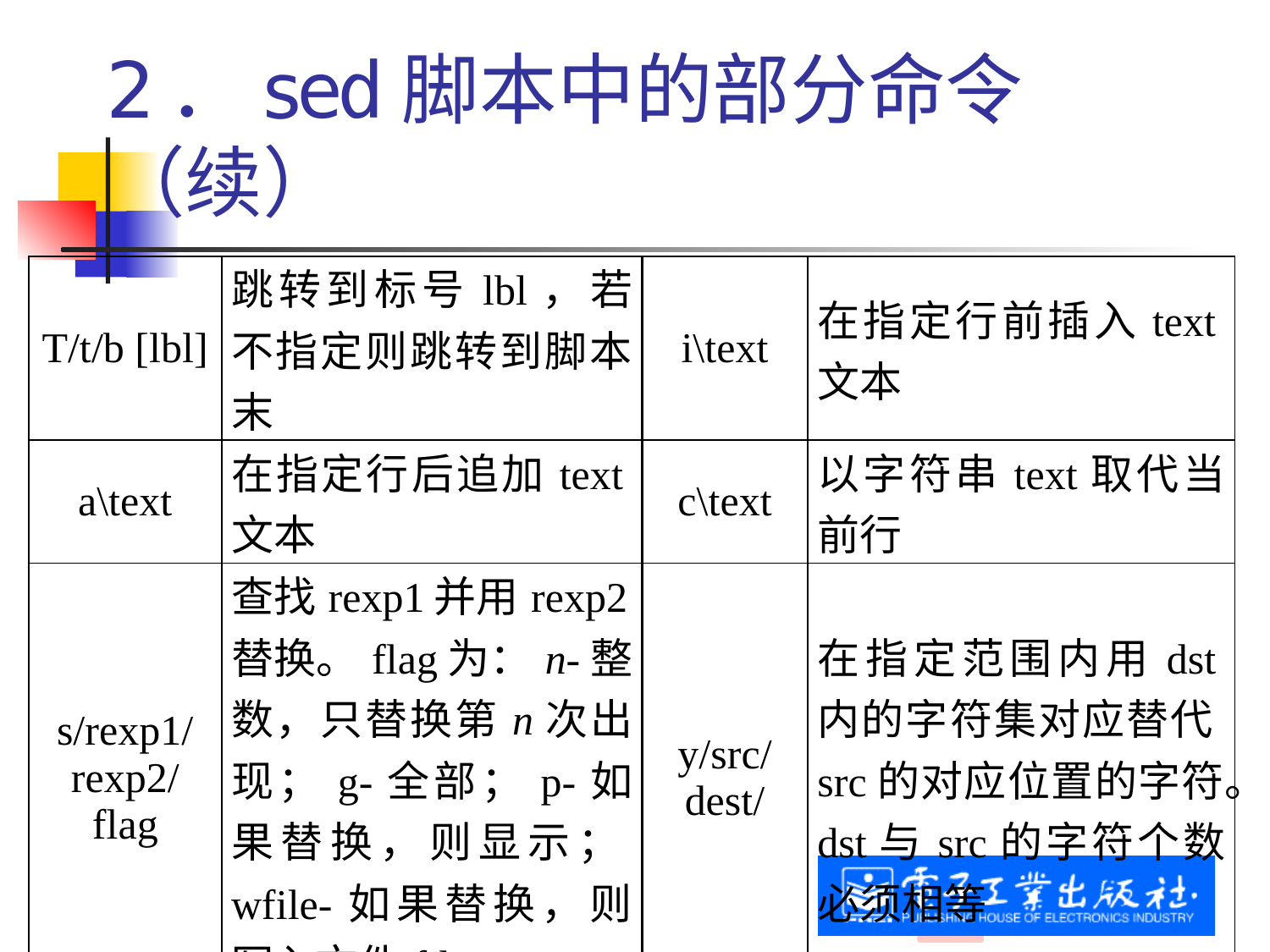

# 2．sed脚本中的部分命令（续）
| T/t/b [lbl] | 跳转到标号lbl，若不指定则跳转到脚本末 | i\text | 在指定行前插入text文本 |
| --- | --- | --- | --- |
| a\text | 在指定行后追加text文本 | c\text | 以字符串text取代当前行 |
| s/rexp1/rexp2/flag | 查找rexp1并用rexp2替换。flag为：n-整数，只替换第n次出现；g-全部；p-如果替换，则显示；wfile-如果替换，则写入文件file | y/src/dest/ | 在指定范围内用dst内的字符集对应替代src的对应位置的字符。dst与src的字符个数必须相等 |